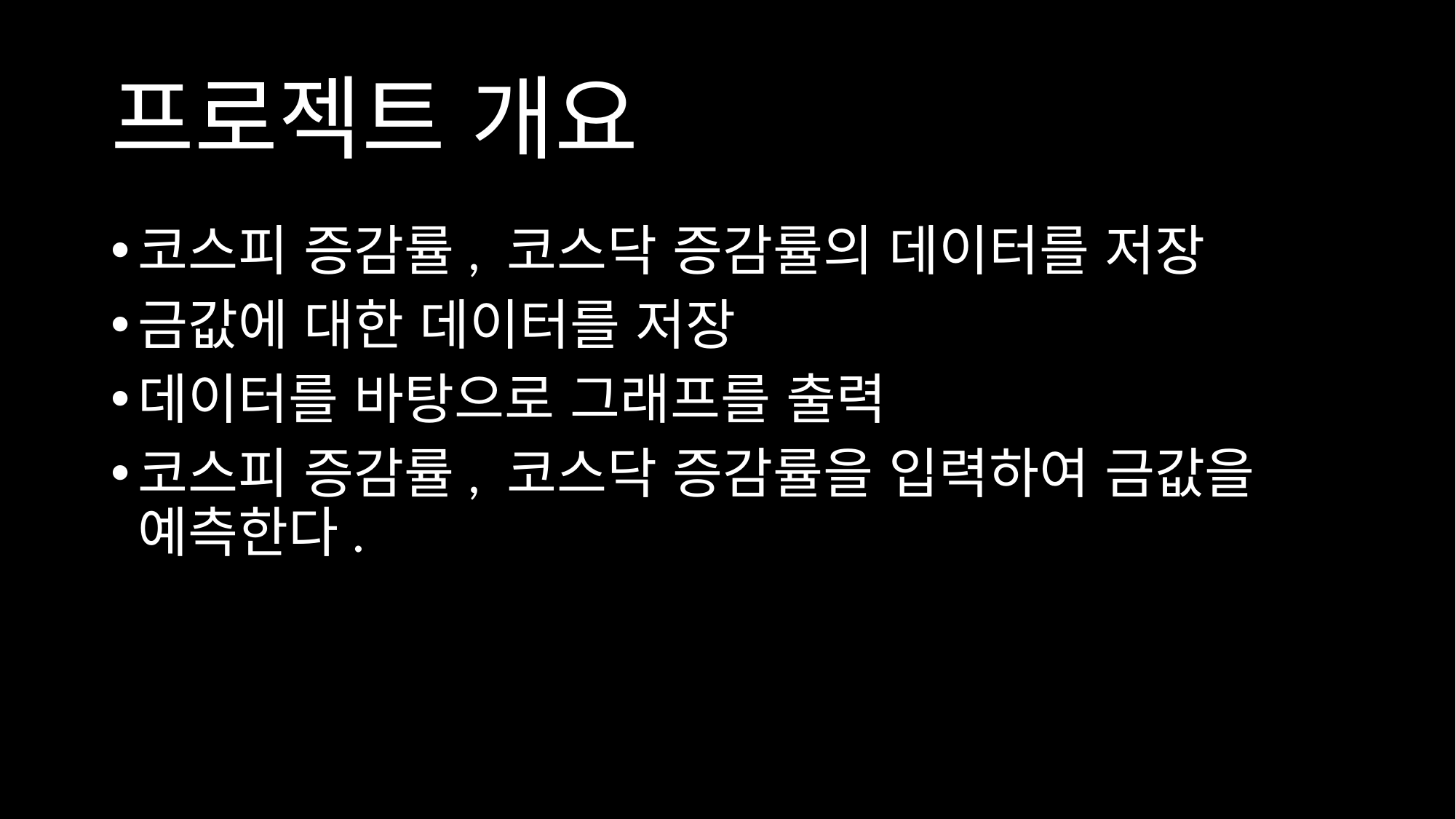

# 프로젝트 개요
코스피 증감률, 코스닥 증감률의 데이터를 저장
금값에 대한 데이터를 저장
데이터를 바탕으로 그래프를 출력
코스피 증감률, 코스닥 증감률을 입력하여 금값을 예측한다.